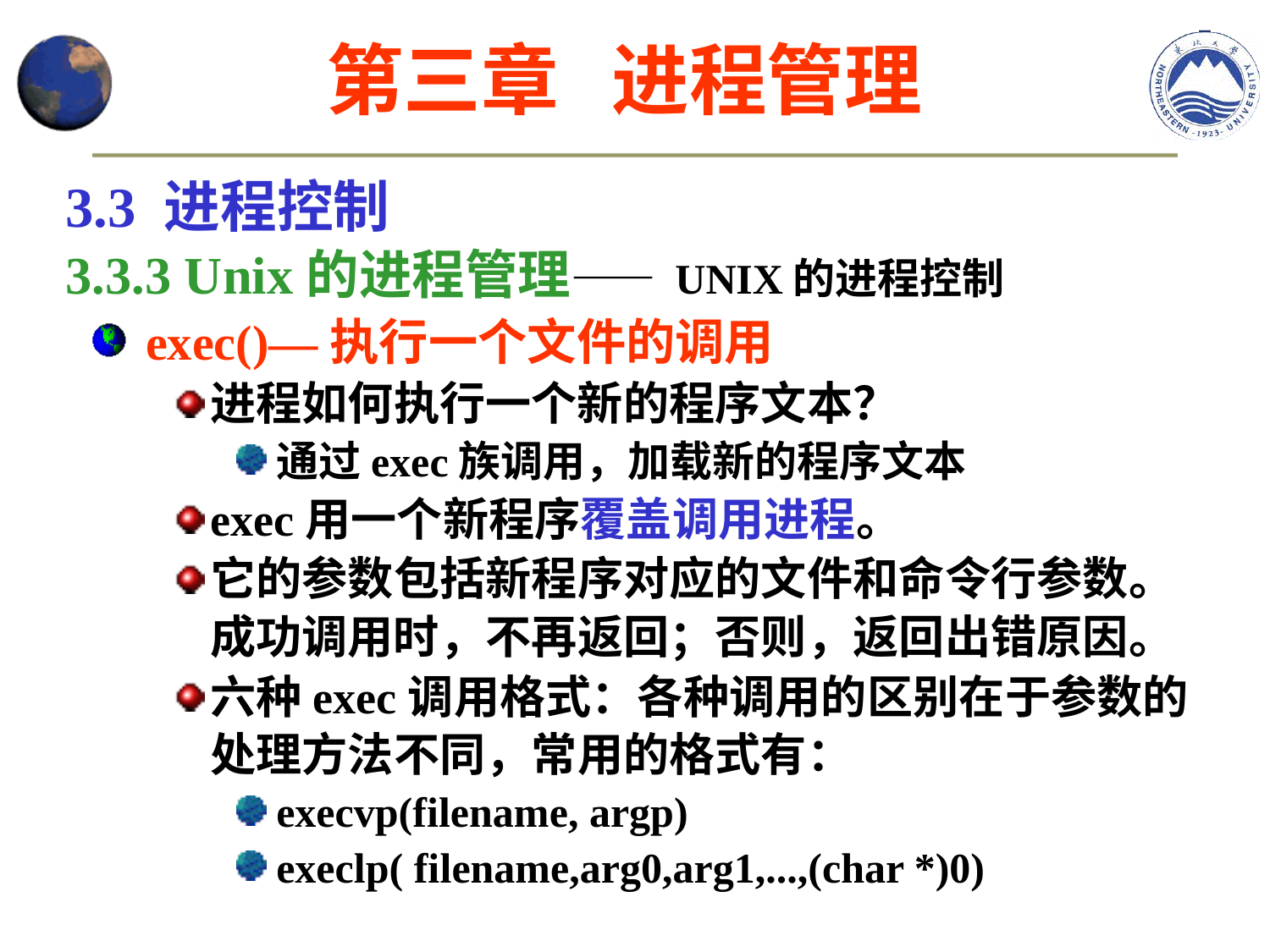

第三章   进程管理
3.3 进程控制
3.3.3 Unix的进程管理—— UNIX的进程控制
exec()—执行一个文件的调用
进程如何执行一个新的程序文本？
通过exec族调用，加载新的程序文本
exec用一个新程序覆盖调用进程。
它的参数包括新程序对应的文件和命令行参数。 成功调用时，不再返回；否则，返回出错原因。
六种exec调用格式：各种调用的区别在于参数的处理方法不同，常用的格式有：
execvp(filename, argp)
execlp( filename,arg0,arg1,...,(char *)0)